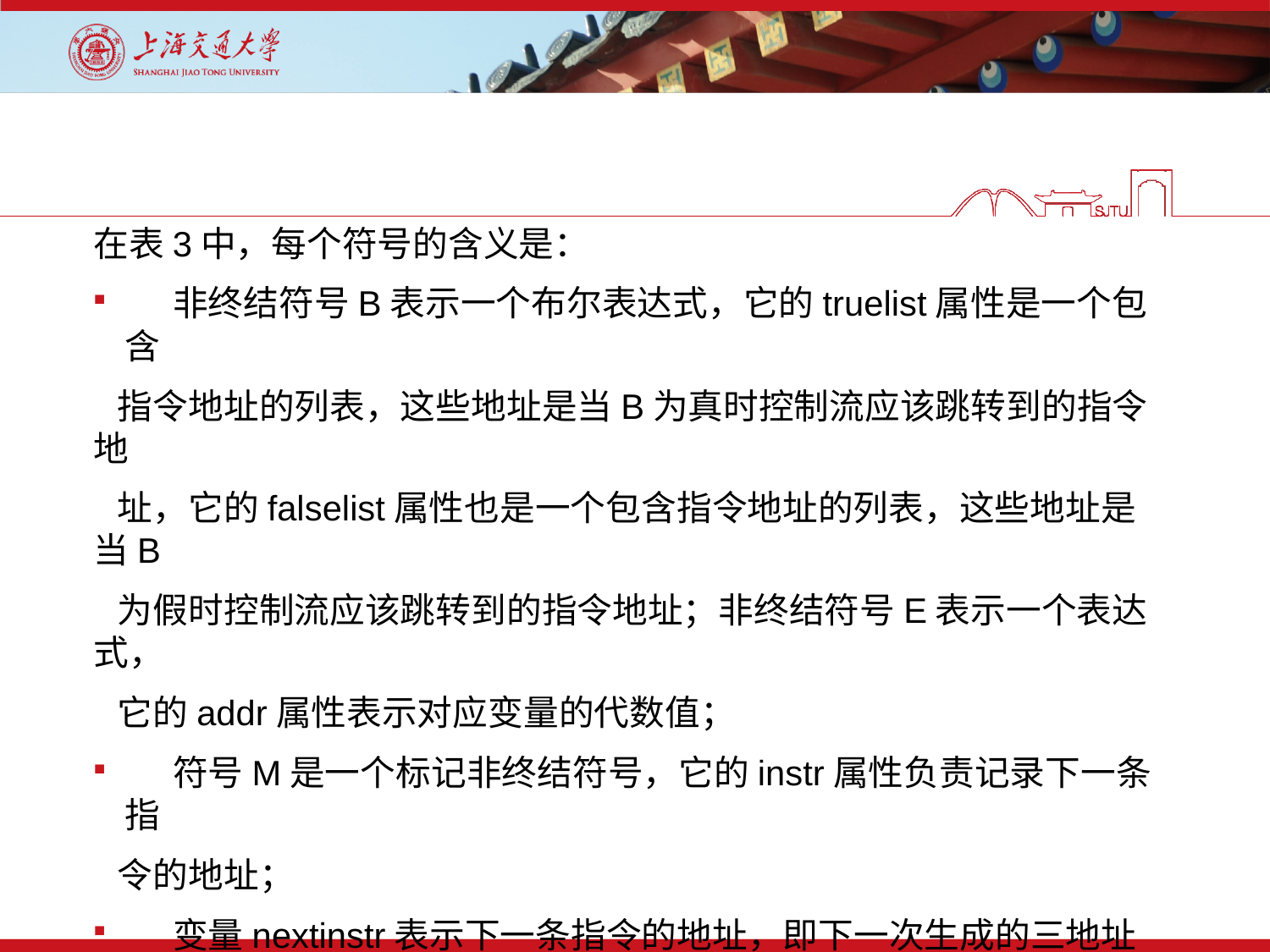

#
在表3中，每个符号的含义是：
     非终结符号B表示一个布尔表达式，它的truelist属性是一个包含
  指令地址的列表，这些地址是当B为真时控制流应该跳转到的指令地
  址，它的falselist属性也是一个包含指令地址的列表，这些地址是当B
  为假时控制流应该跳转到的指令地址；非终结符号E表示一个表达式，
  它的addr属性表示对应变量的代数值；
     符号M是一个标记非终结符号，它的instr属性负责记录下一条指
  令的地址；
     变量nextinstr表示下一条指令的地址，即下一次生成的三地址代
   码会被放在nextinstr所指向的地址上；